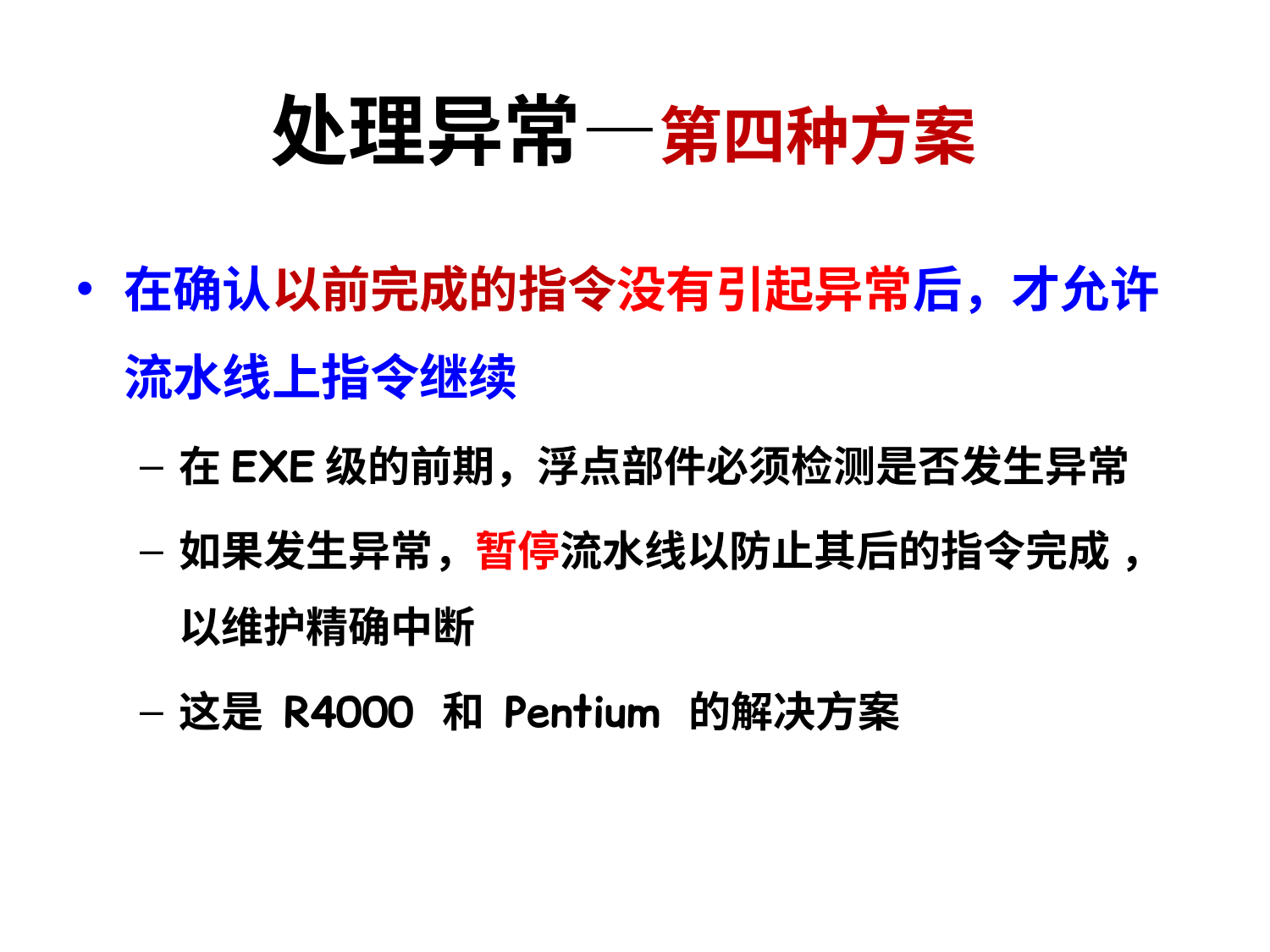

# 处理异常—第四种方案
在确认以前完成的指令没有引起异常后，才允许流水线上指令继续
在EXE级的前期，浮点部件必须检测是否发生异常
如果发生异常，暂停流水线以防止其后的指令完成 ，以维护精确中断
这是 R4000 和 Pentium 的解决方案
64